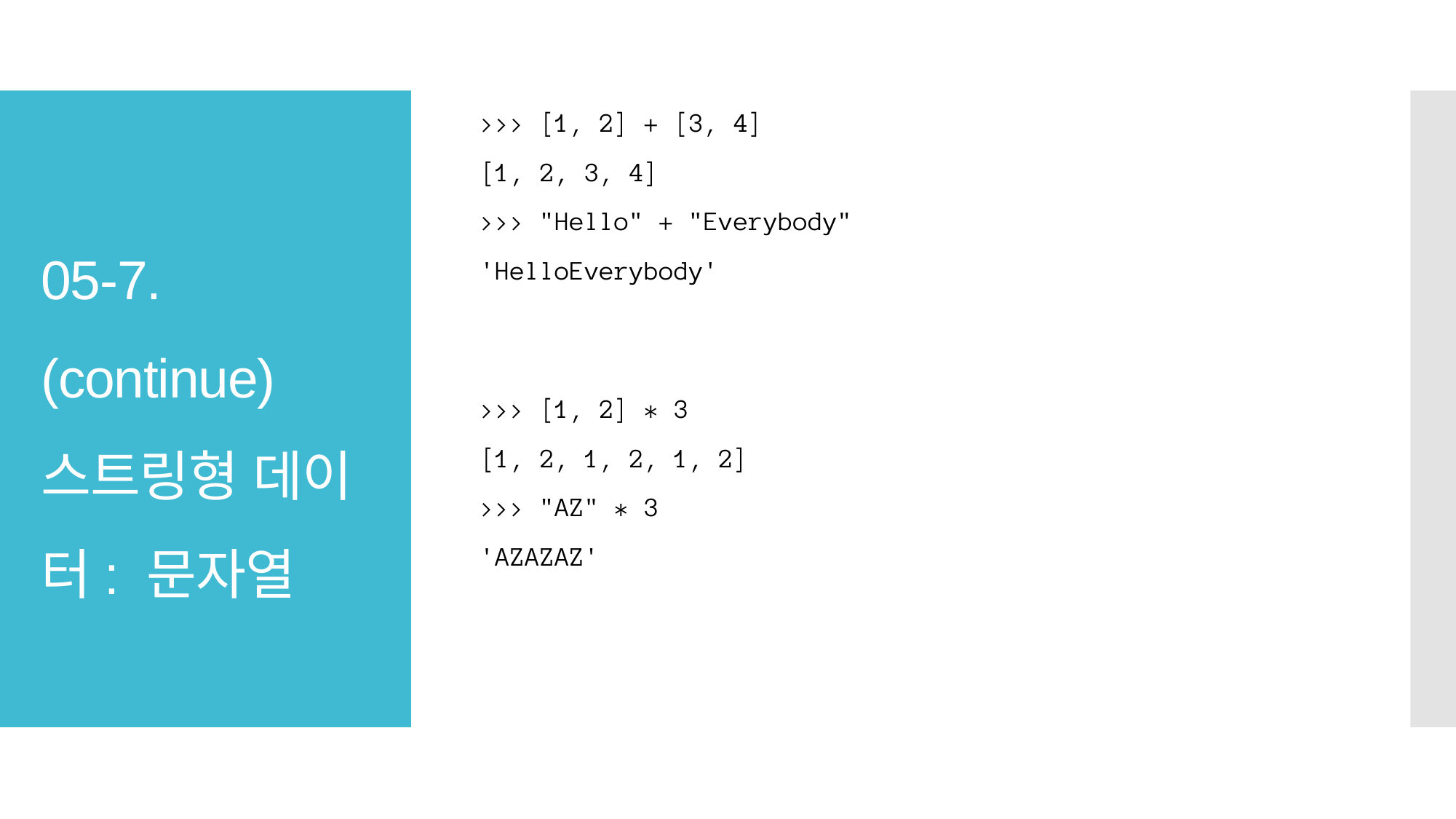

>>> [1, 2] + [3, 4]
[1, 2, 3, 4]
>>> "Hello" + "Everybody"
'HelloEverybody'
# 05-7. (continue) 스트링형 데이터: 문자열
>>> [1, 2] * 3
[1, 2, 1, 2, 1, 2]
>>> "AZ" * 3
'AZAZAZ'